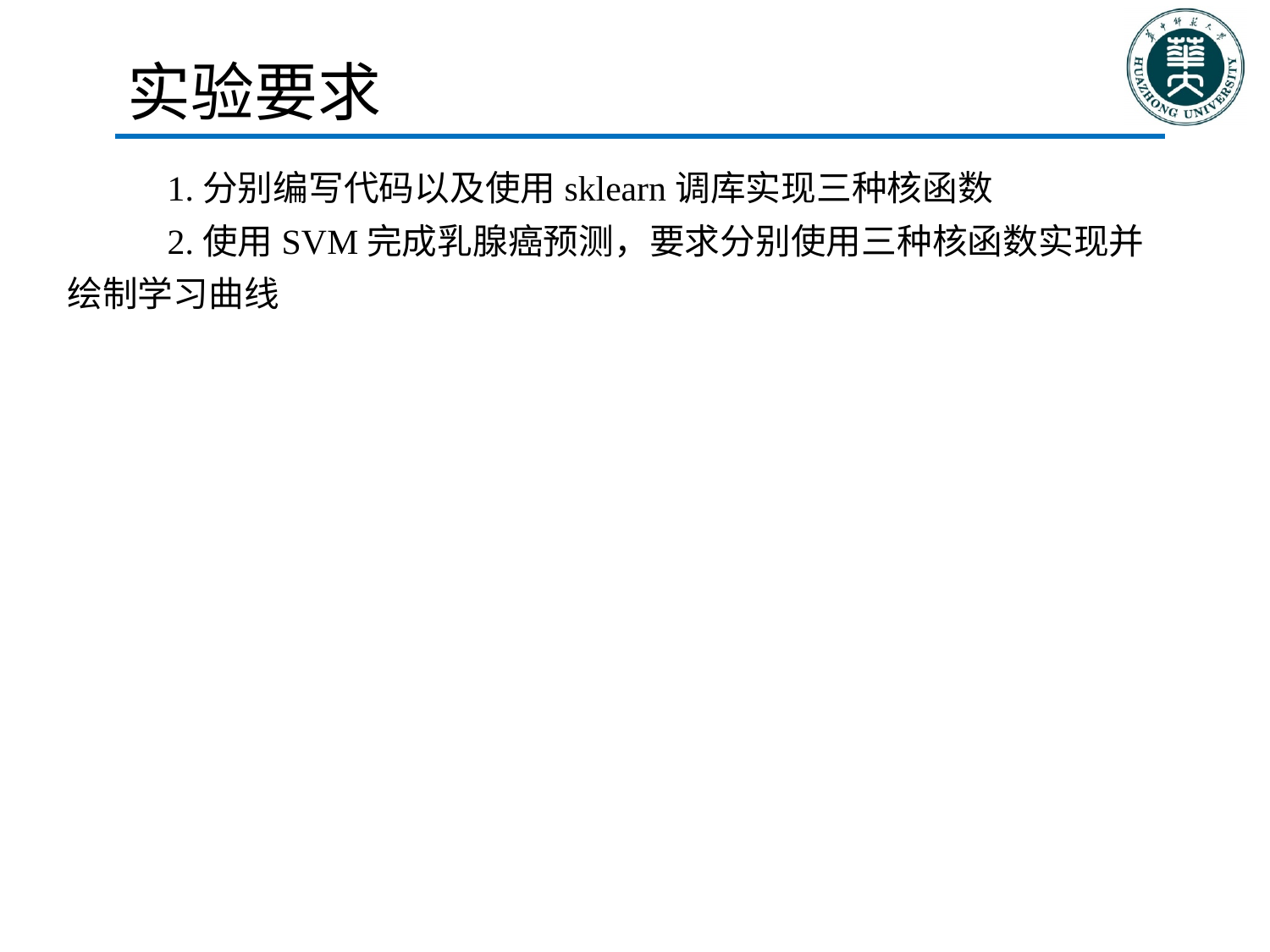

实验要求
1.分别编写代码以及使用sklearn调库实现三种核函数
2.使用SVM完成乳腺癌预测，要求分别使用三种核函数实现并绘制学习曲线